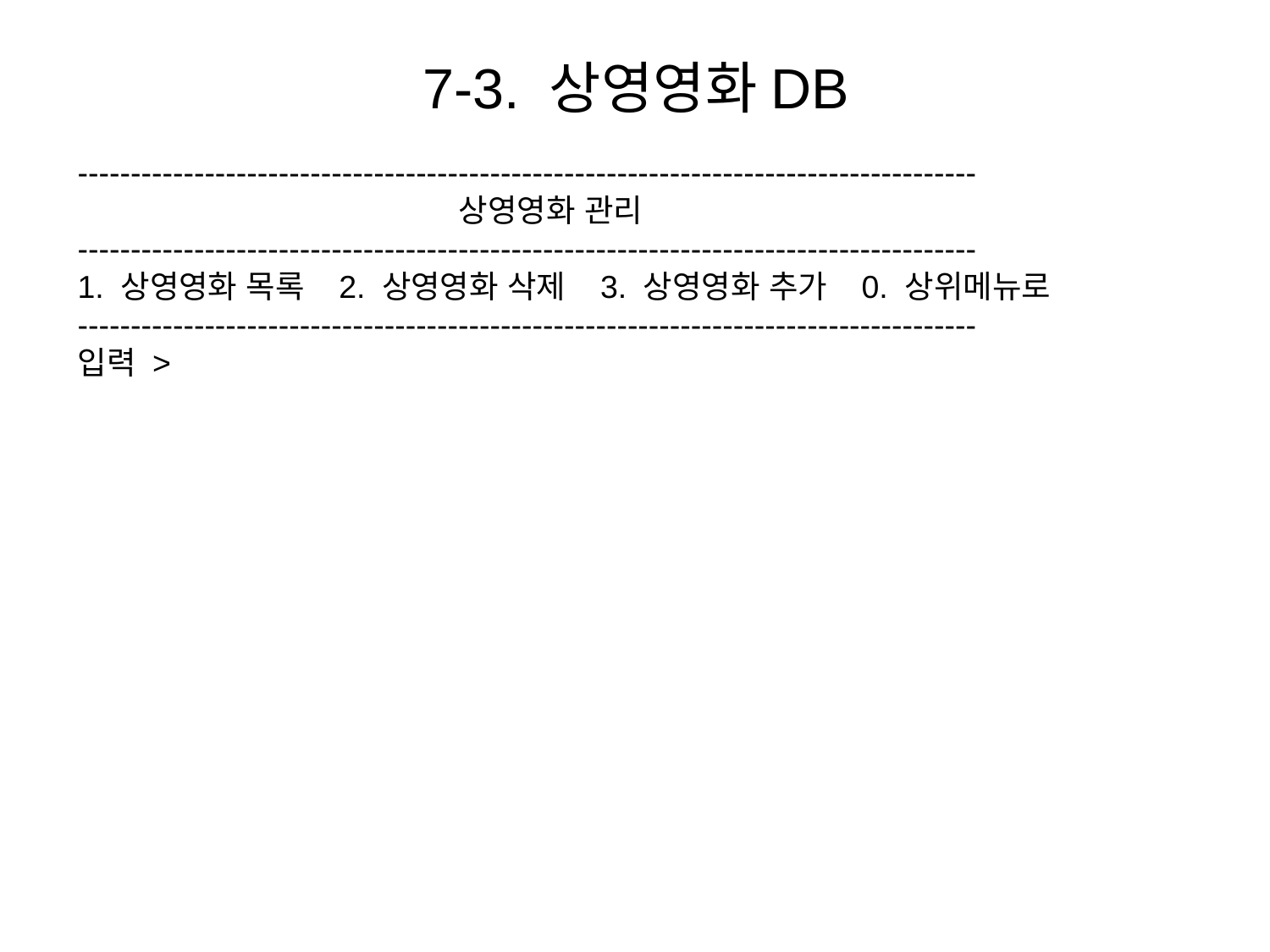

# 7-3. 상영영화DB
-------------------------------------------------------------------------------------
			상영영화 관리
-------------------------------------------------------------------------------------
1. 상영영화 목록   2. 상영영화 삭제   3. 상영영화 추가   0. 상위메뉴로
-------------------------------------------------------------------------------------
입력 >